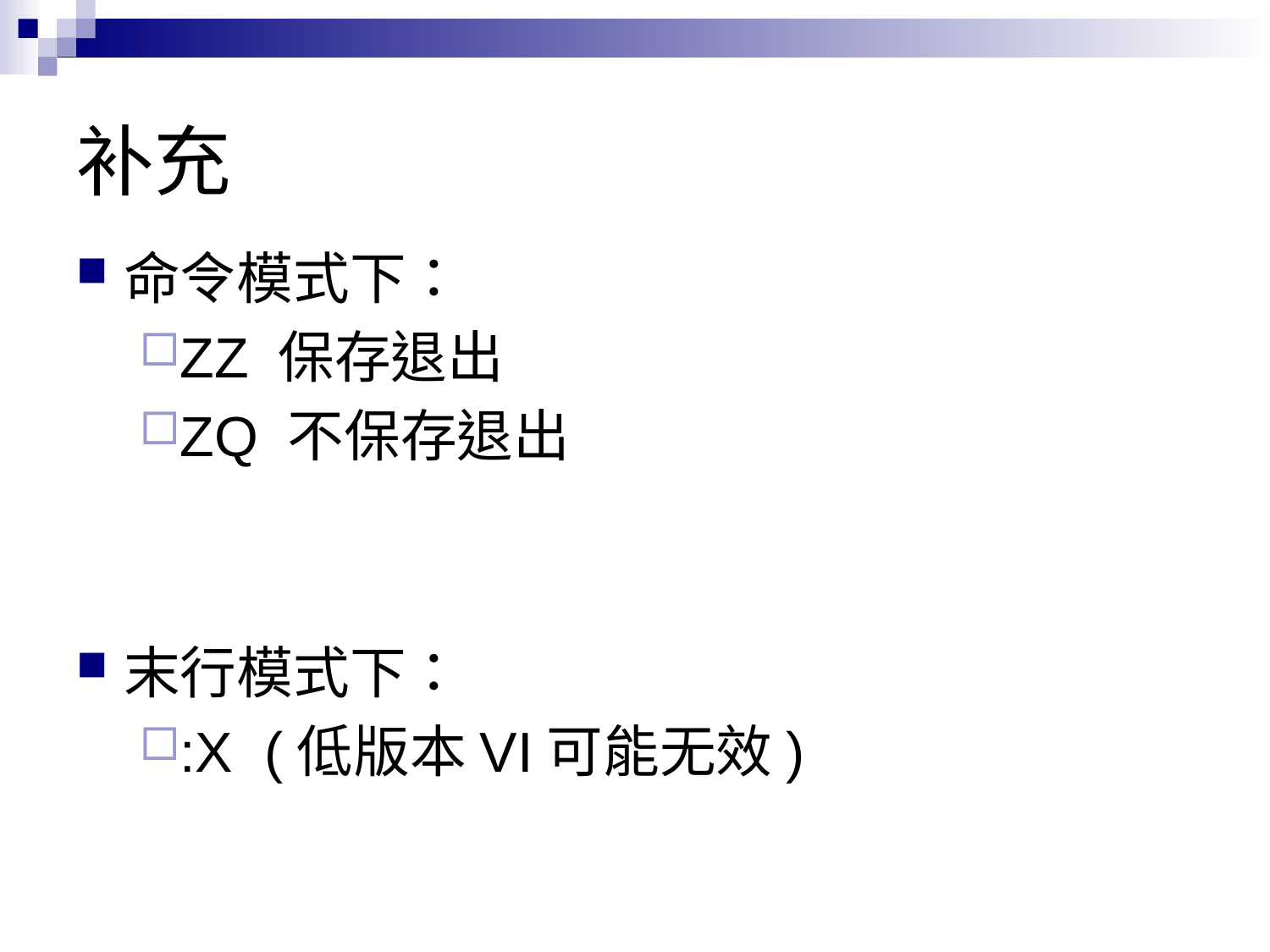

# 补充
命令模式下：
ZZ 保存退出
ZQ 不保存退出

末行模式下：
:X  (低版本VI可能无效)